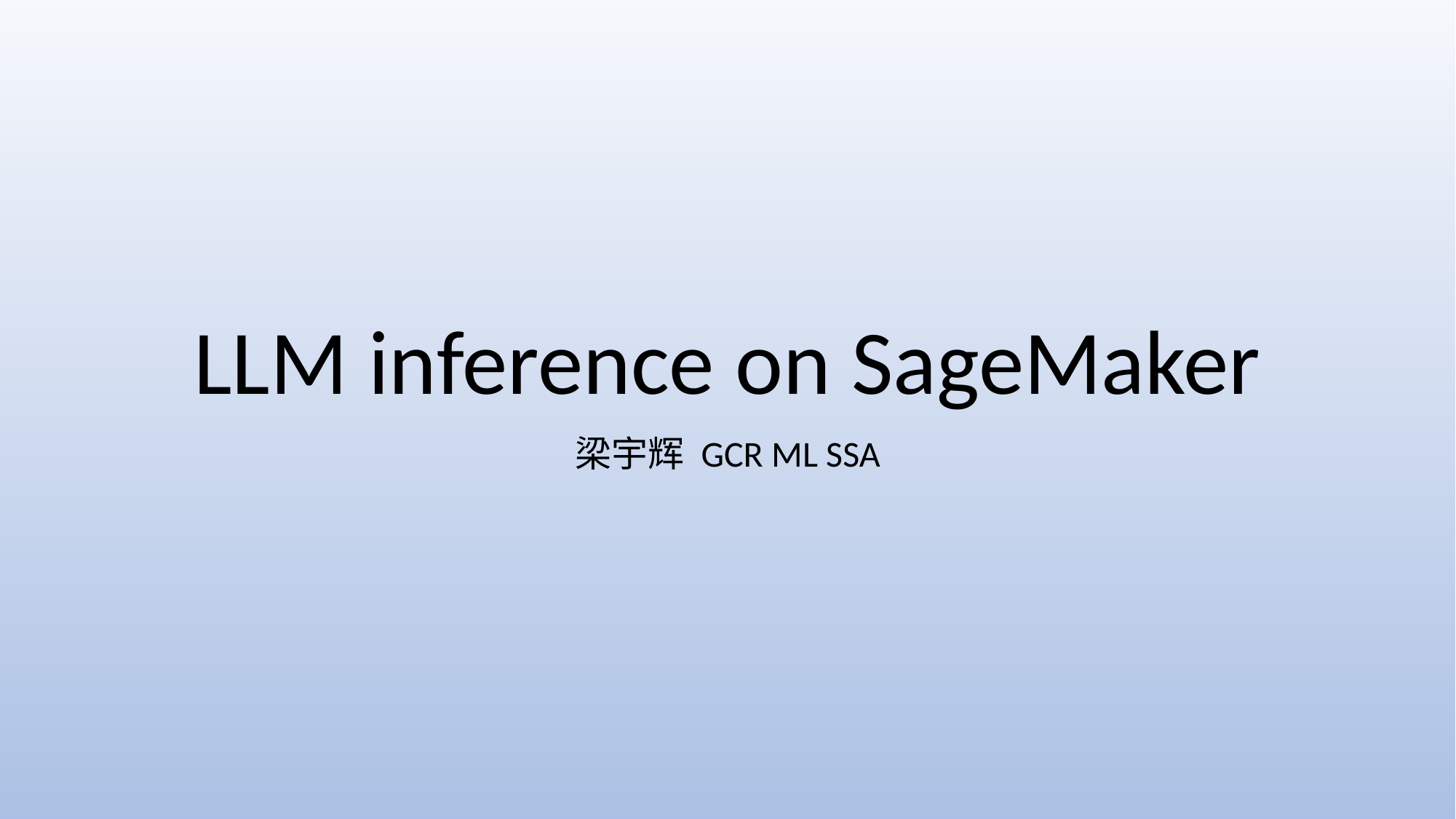

# LLM inference on SageMaker
梁宇辉 GCR ML SSA